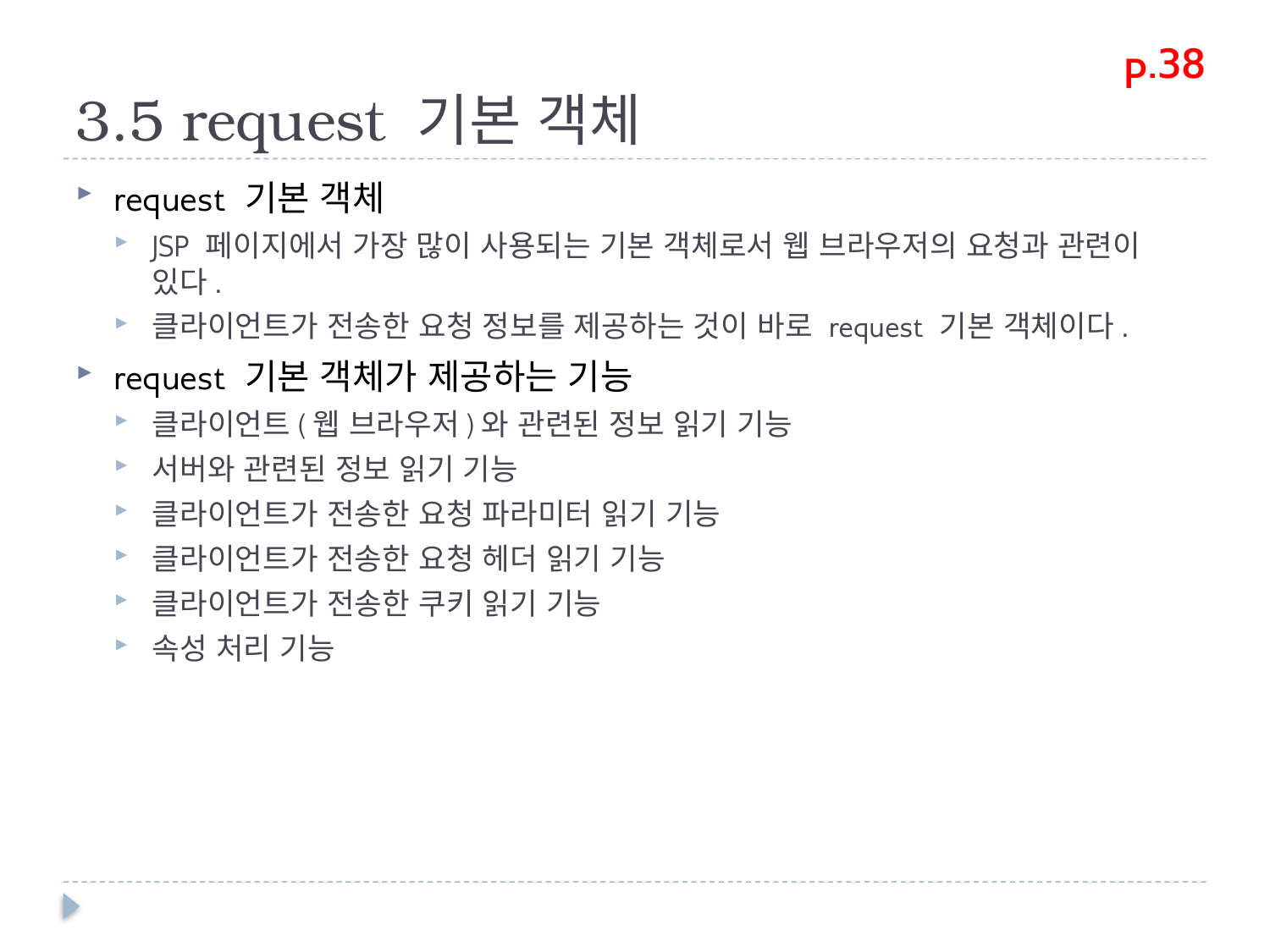

# 3.5 request 기본 객체
p.38
request 기본 객체
JSP 페이지에서 가장 많이 사용되는 기본 객체로서 웹 브라우저의 요청과 관련이 있다.
클라이언트가 전송한 요청 정보를 제공하는 것이 바로 request 기본 객체이다.
request 기본 객체가 제공하는 기능
클라이언트(웹 브라우저)와 관련된 정보 읽기 기능
서버와 관련된 정보 읽기 기능
클라이언트가 전송한 요청 파라미터 읽기 기능
클라이언트가 전송한 요청 헤더 읽기 기능
클라이언트가 전송한 쿠키 읽기 기능
속성 처리 기능